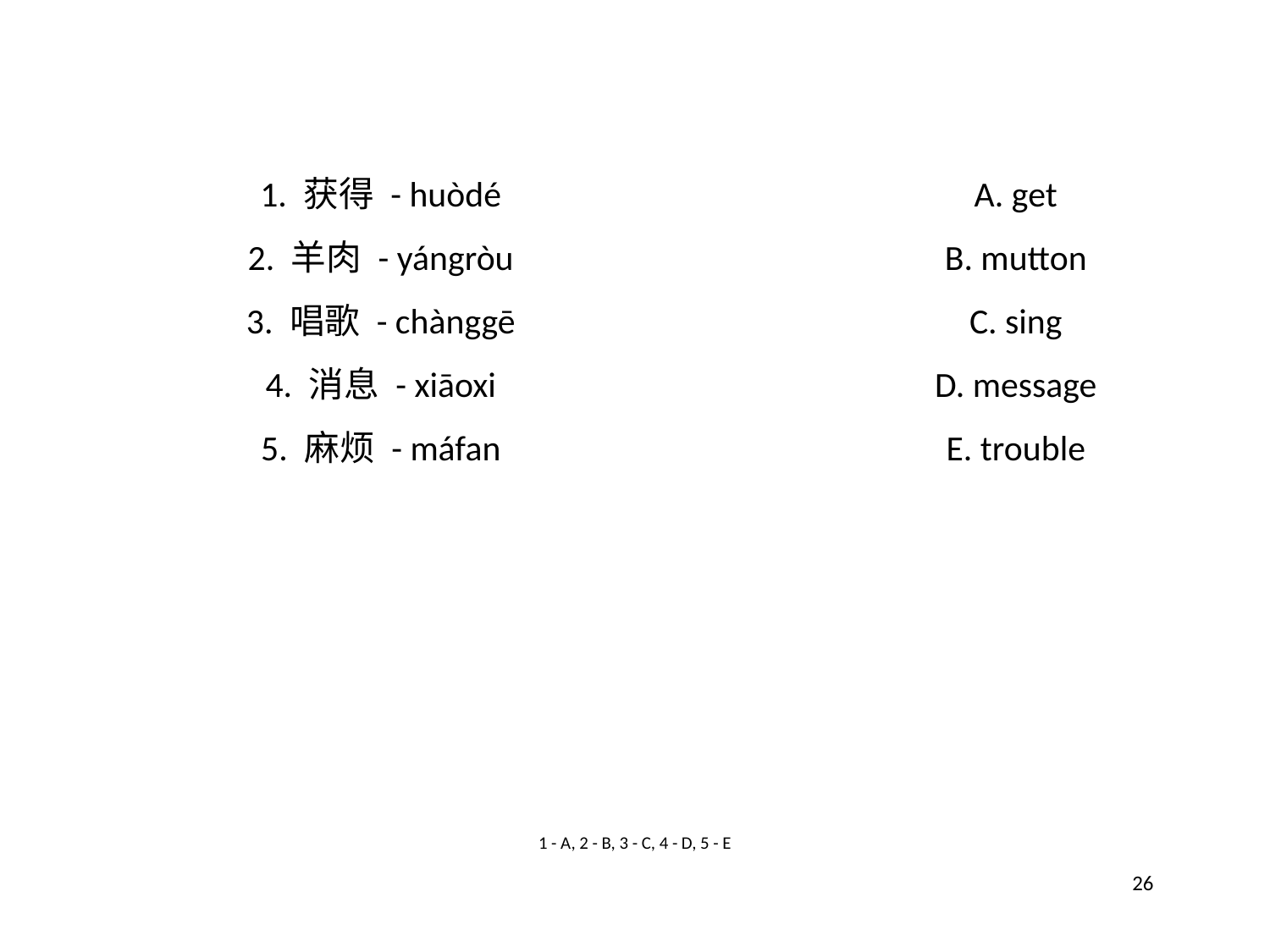

1. 获得 - huòdé

A. get

2. 羊肉 - yángròu

B. mutton

3. 唱歌 - chànggē

C. sing

4. 消息 - xiāoxi

D. message

5. 麻烦 - máfan

E. trouble
1 - A, 2 - B, 3 - C, 4 - D, 5 - E

26